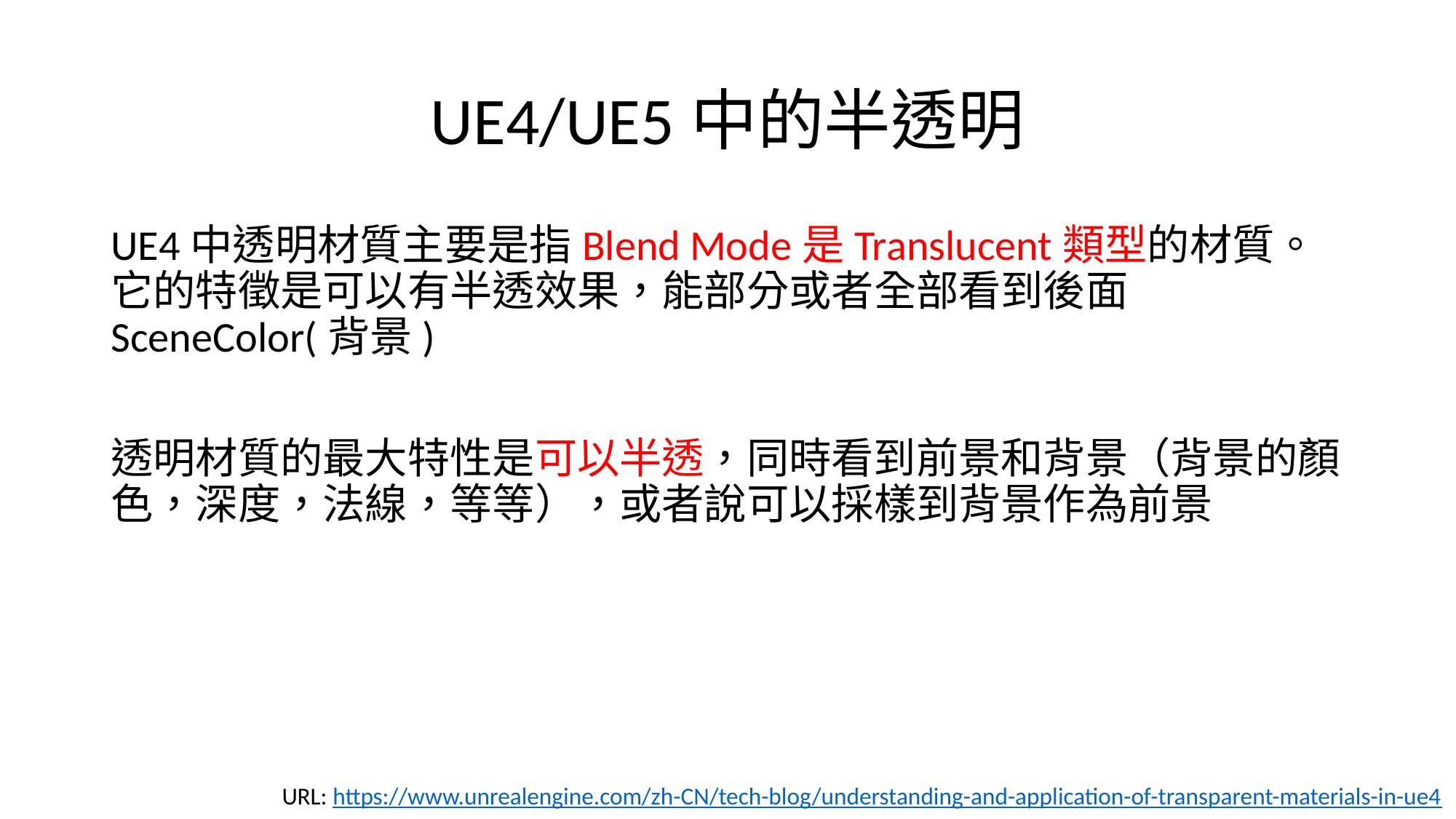

# UE4/UE5中的半透明
UE4中透明材質主要是指Blend Mode是Translucent類型的材質。它的特徵是可以有半透效果，能部分或者全部看到後面SceneColor(背景)

透明材質的最大特性是可以半透，同時看到前景和背景（背景的顏色，深度，法線，等等），或者說可以採樣到背景作為前景
URL: https://www.unrealengine.com/zh-CN/tech-blog/understanding-and-application-of-transparent-materials-in-ue4